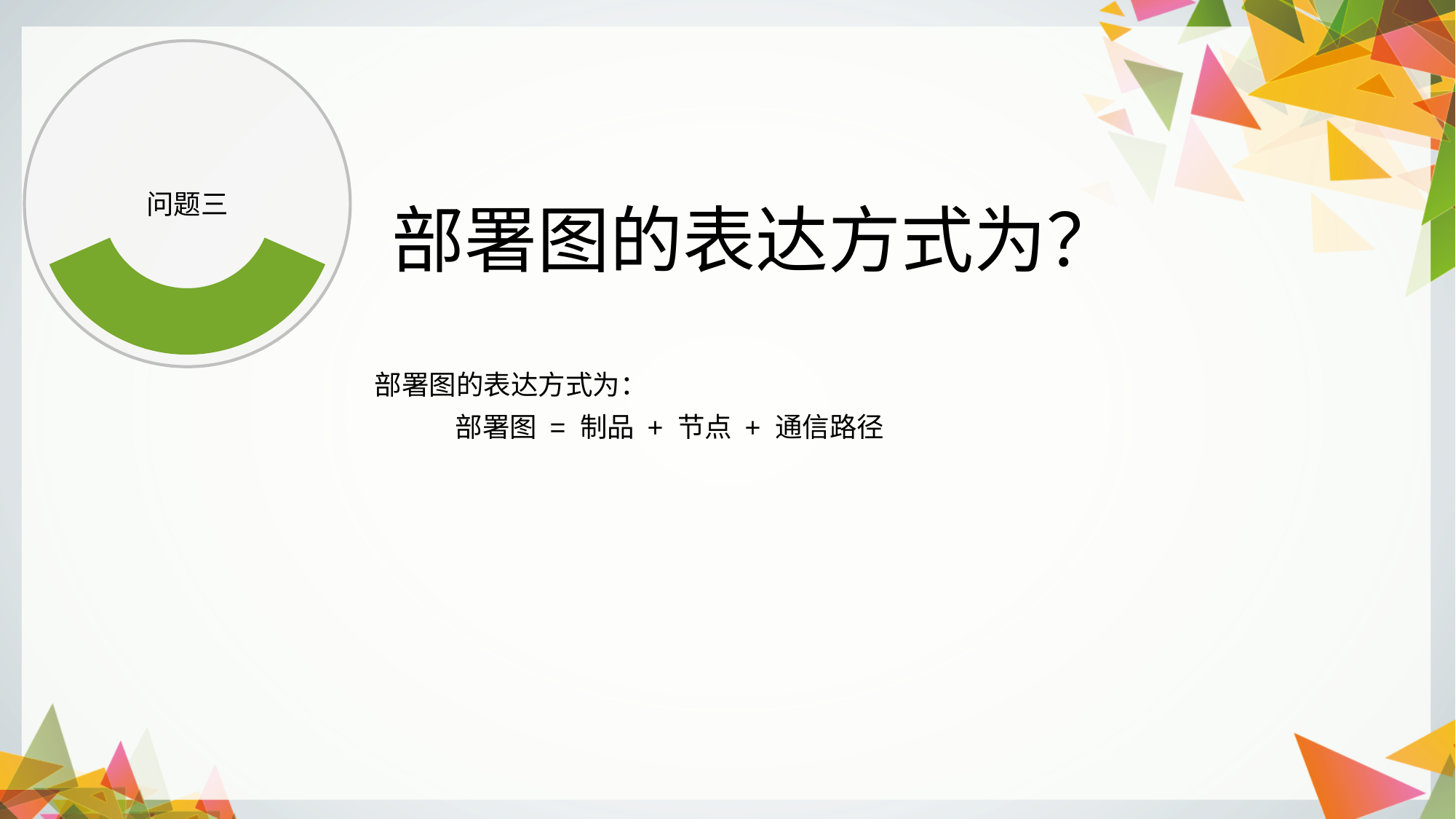

问题三
部署图的表达方式为？

部署图的表达方式为：
            部署图 = 制品 + 节点 + 通信路径